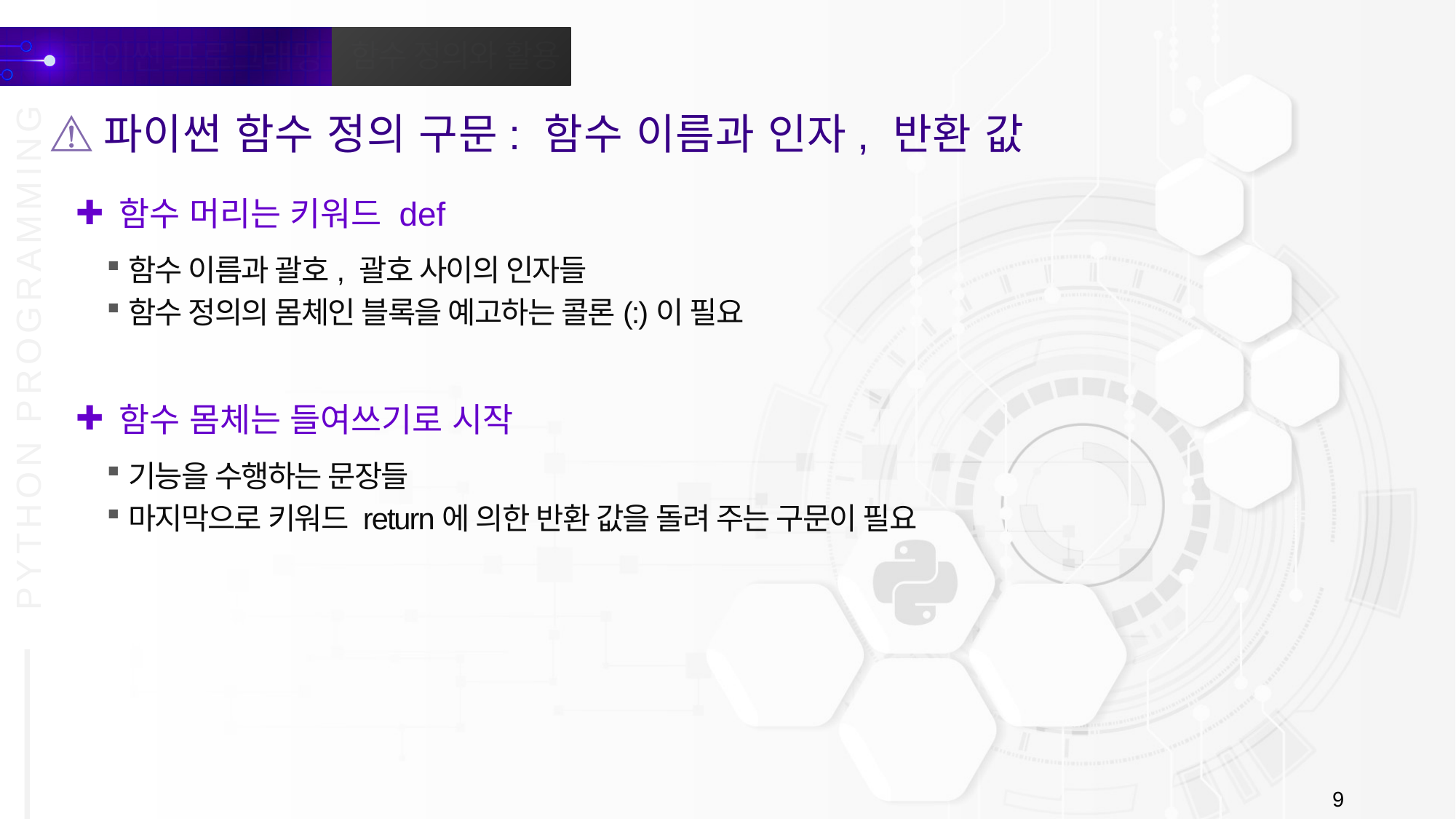

파이썬 함수 정의 구문: 함수 이름과 인자, 반환 값
함수 머리는 키워드 def
함수 이름과 괄호, 괄호 사이의 인자들
함수 정의의 몸체인 블록을 예고하는 콜론(:)이 필요
함수 몸체는 들여쓰기로 시작
기능을 수행하는 문장들
마지막으로 키워드 return에 의한 반환 값을 돌려 주는 구문이 필요
9